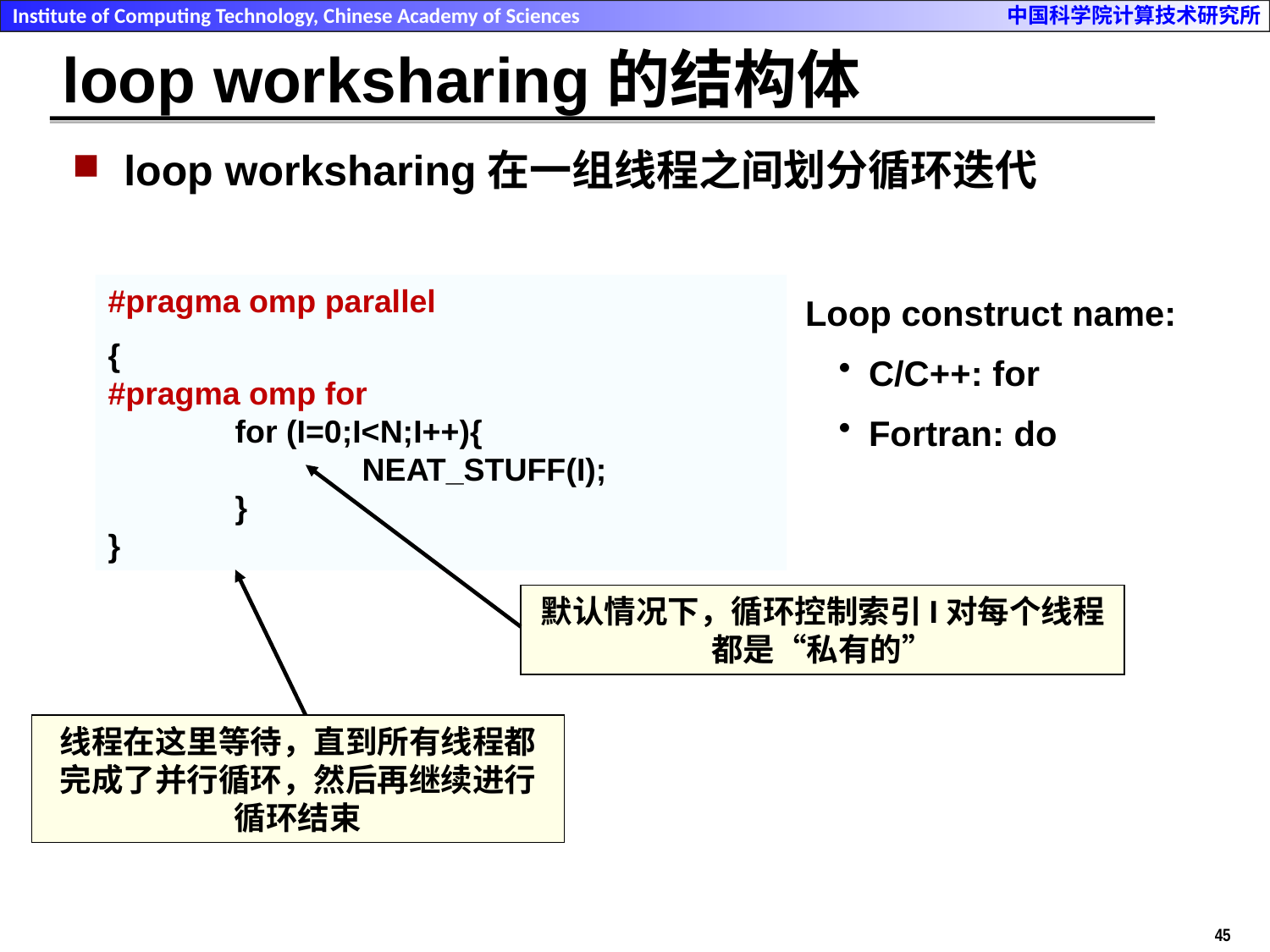

# loop worksharing的结构体
loop worksharing在一组线程之间划分循环迭代
#pragma omp parallel
{
#pragma omp for
	for (I=0;I<N;I++){
		NEAT_STUFF(I);
	}
}
Loop construct name:
C/C++: for
Fortran: do

默认情况下，循环控制索引I对每个线程都是“私有的”

线程在这里等待，直到所有线程都完成了并行循环，然后再继续进行循环结束